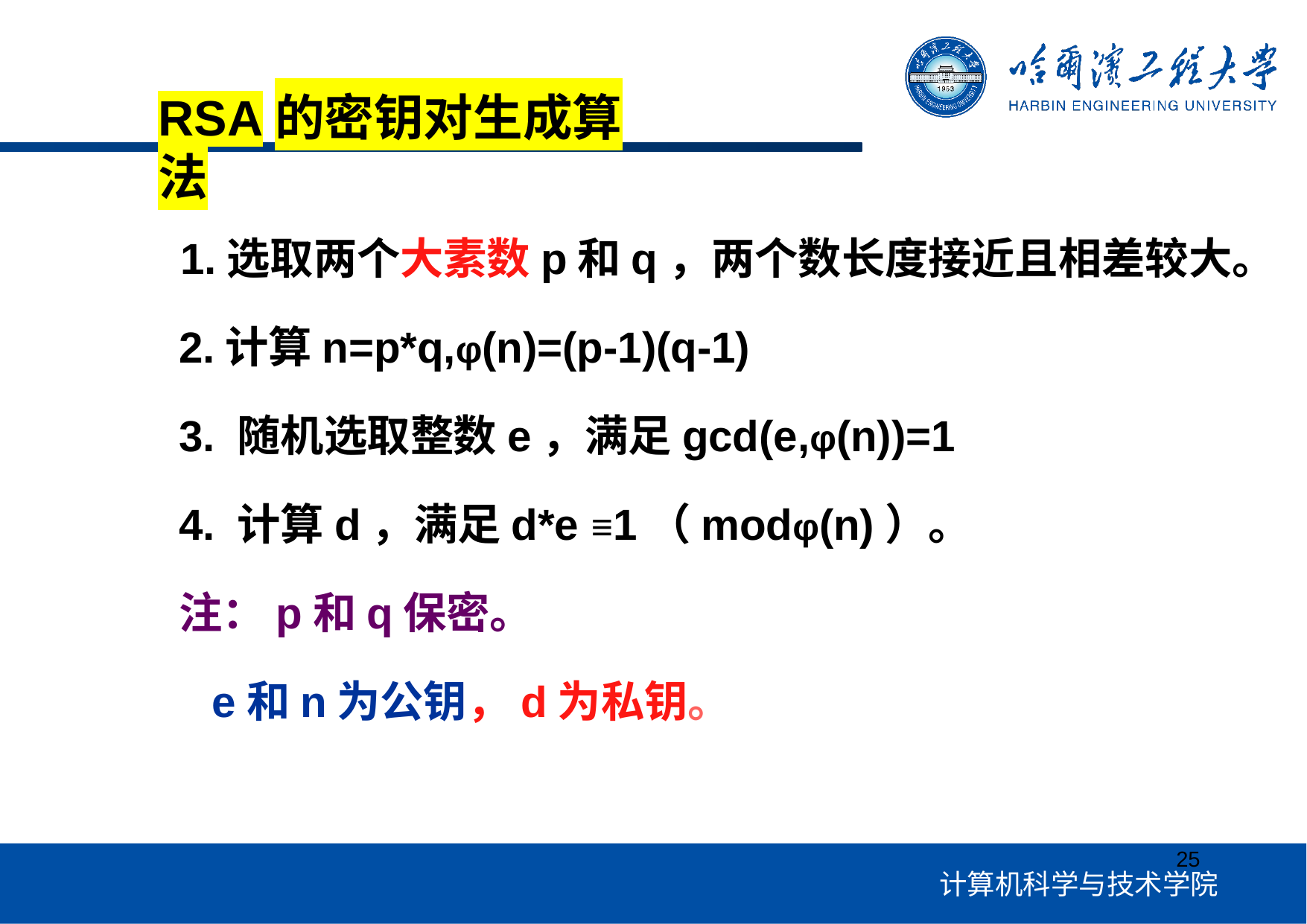

# RSA的密钥对生成算法
1.选取两个大素数p和q，两个数长度接近且相差较大。
2.计算n=p*q,φ(n)=(p-1)(q-1)
3. 随机选取整数e，满足gcd(e,φ(n))=1
4. 计算d，满足d*e ≡1（modφ(n)）。
注：p和q保密。
e和n为公钥，d为私钥。
25